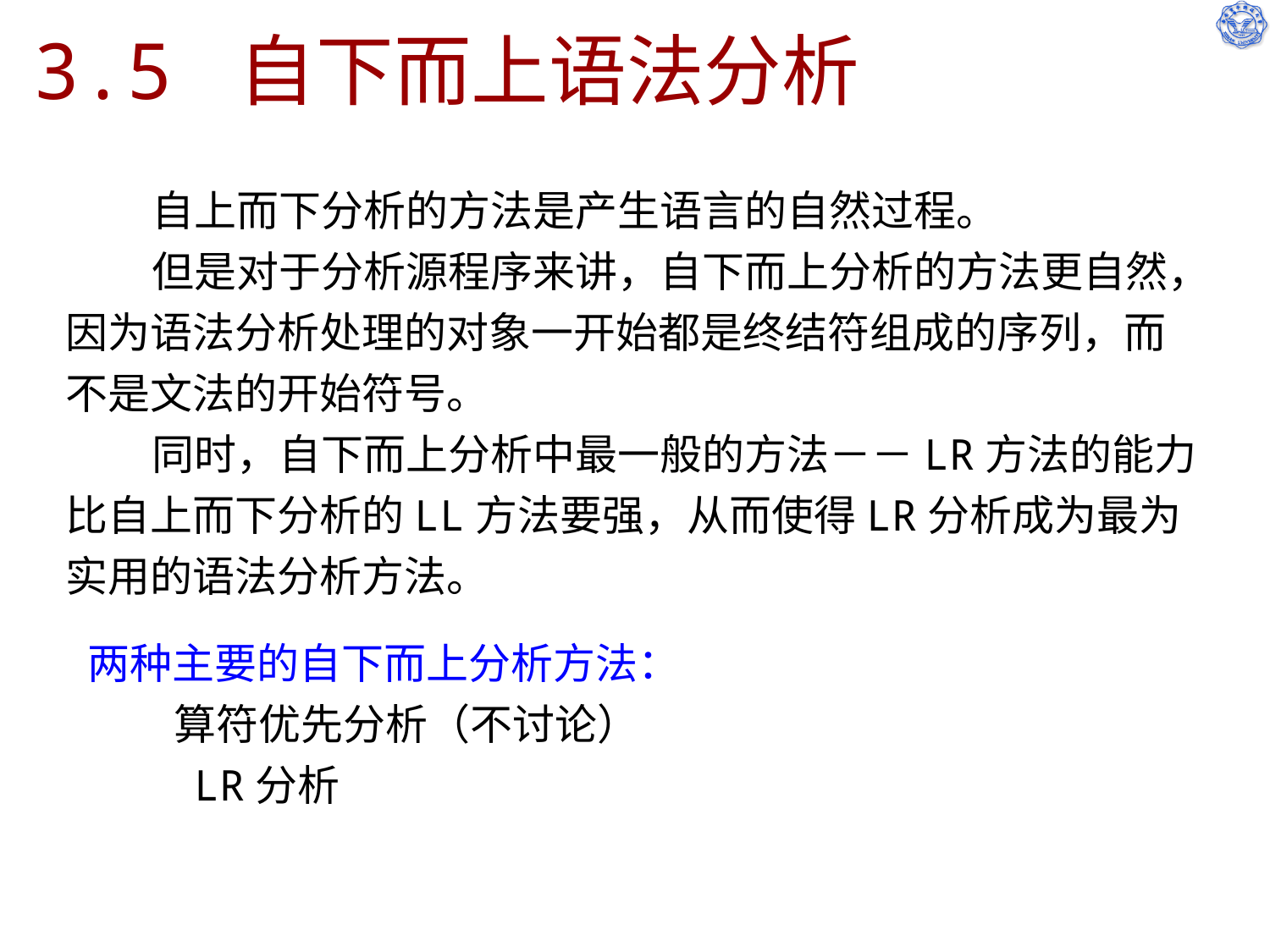

# 3.5 自下而上语法分析
        自上而下分析的方法是产生语言的自然过程。
        但是对于分析源程序来讲，自下而上分析的方法更自然，因为语法分析处理的对象一开始都是终结符组成的序列，而不是文法的开始符号。
        同时，自下而上分析中最一般的方法－－LR方法的能力比自上而下分析的LL方法要强，从而使得LR分析成为最为实用的语法分析方法。
两种主要的自下而上分析方法：
        算符优先分析（不讨论）
         LR分析